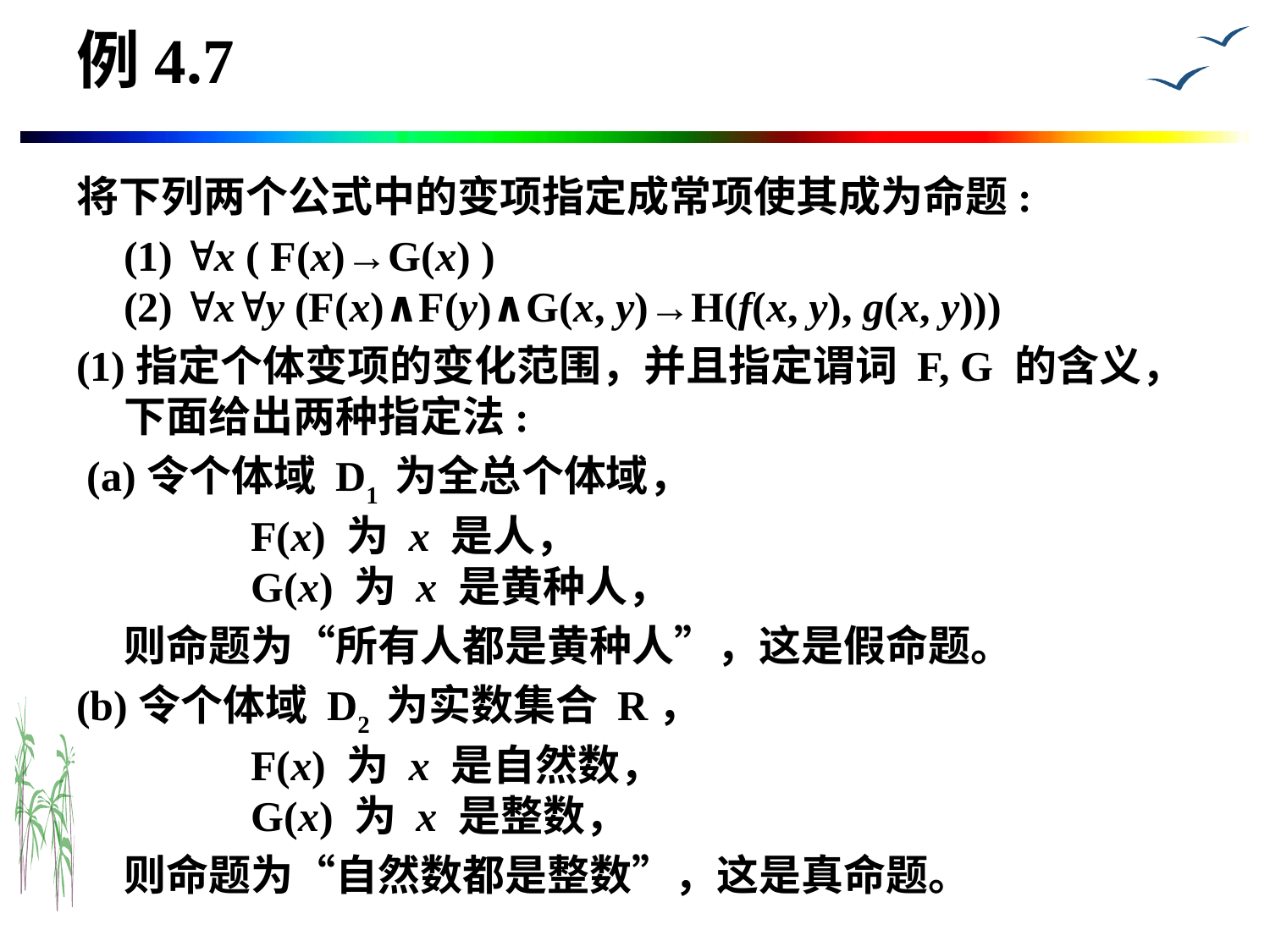

# 例4.7
将下列两个公式中的变项指定成常项使其成为命题:
	(1) ∀x ( F(x)→G(x) )
(2) ∀x∀y (F(x)∧F(y)∧G(x, y)→H(f(x, y), g(x, y)))
(1)指定个体变项的变化范围，并且指定谓词 F, G 的含义，下面给出两种指定法:
 (a)令个体域 D1 为全总个体域，
	F(x) 为 x 是人，
	G(x) 为 x 是黄种人，
	则命题为“所有人都是黄种人”，这是假命题。
(b)令个体域 D2 为实数集合 R，
	F(x) 为 x 是自然数，
	G(x) 为 x 是整数，
	则命题为“自然数都是整数”，这是真命题。